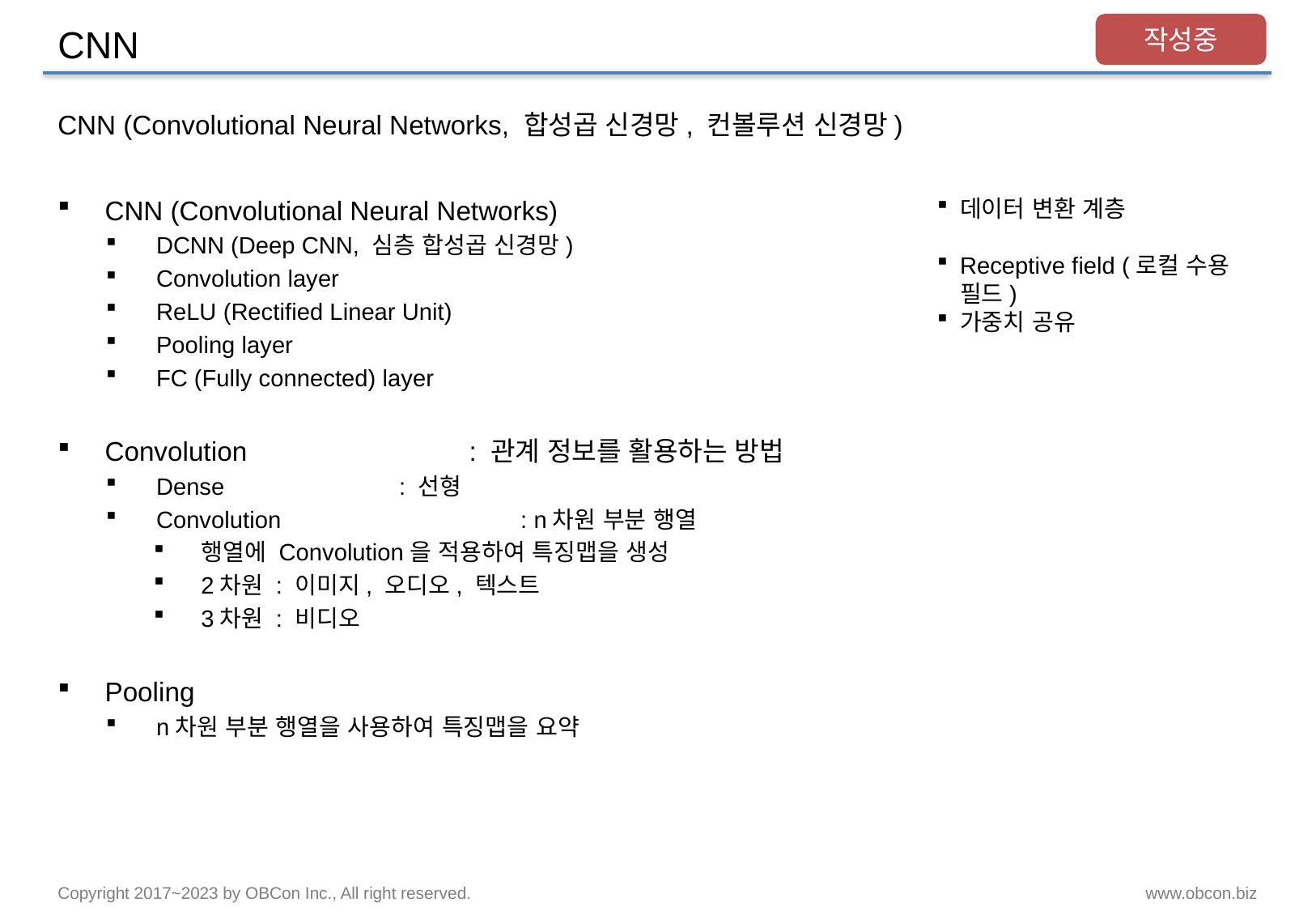

# CNN
작성중
CNN (Convolutional Neural Networks, 합성곱 신경망, 컨볼루션 신경망)
CNN (Convolutional Neural Networks)
DCNN (Deep CNN, 심층 합성곱 신경망)
Convolution layer
ReLU (Rectified Linear Unit)
Pooling layer
FC (Fully connected) layer

Convolution		: 관계 정보를 활용하는 방법
Dense		: 선형
Convolution		: n차원 부분 행열
행열에 Convolution을 적용하여 특징맵을 생성
2차원 : 이미지, 오디오, 텍스트
3차원 : 비디오

Pooling
n차원 부분 행열을 사용하여 특징맵을 요약

데이터 변환 계층

Receptive field (로컬 수용 필드)
가중치 공유